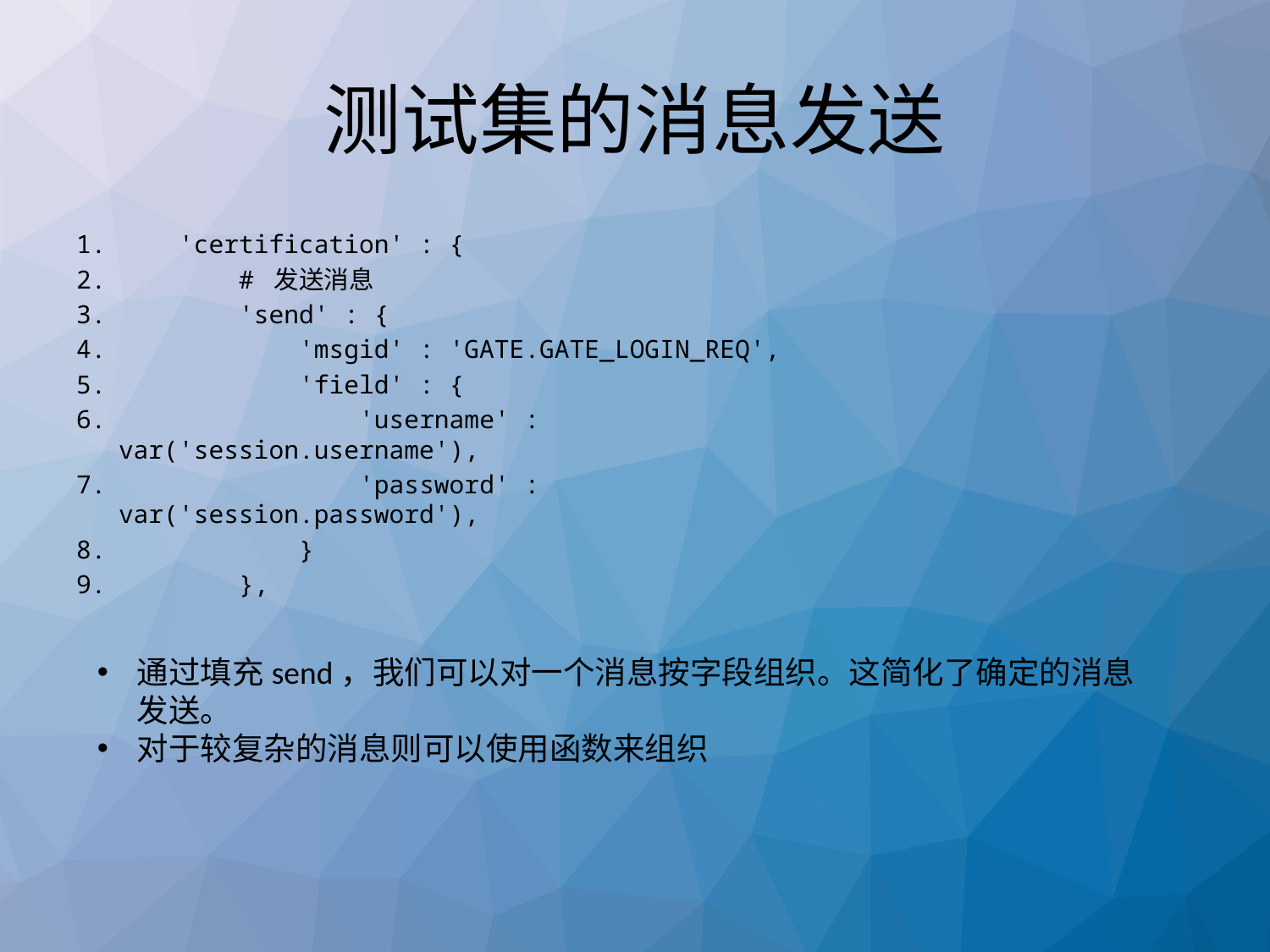

# 测试集的消息发送
    'certification' : {
        # 发送消息
        'send' : {
            'msgid' : 'GATE.GATE_LOGIN_REQ',
            'field' : {
                'username' : var('session.username'),
                'password' : var('session.password'),
            }
        },

通过填充send，我们可以对一个消息按字段组织。这简化了确定的消息发送。
对于较复杂的消息则可以使用函数来组织